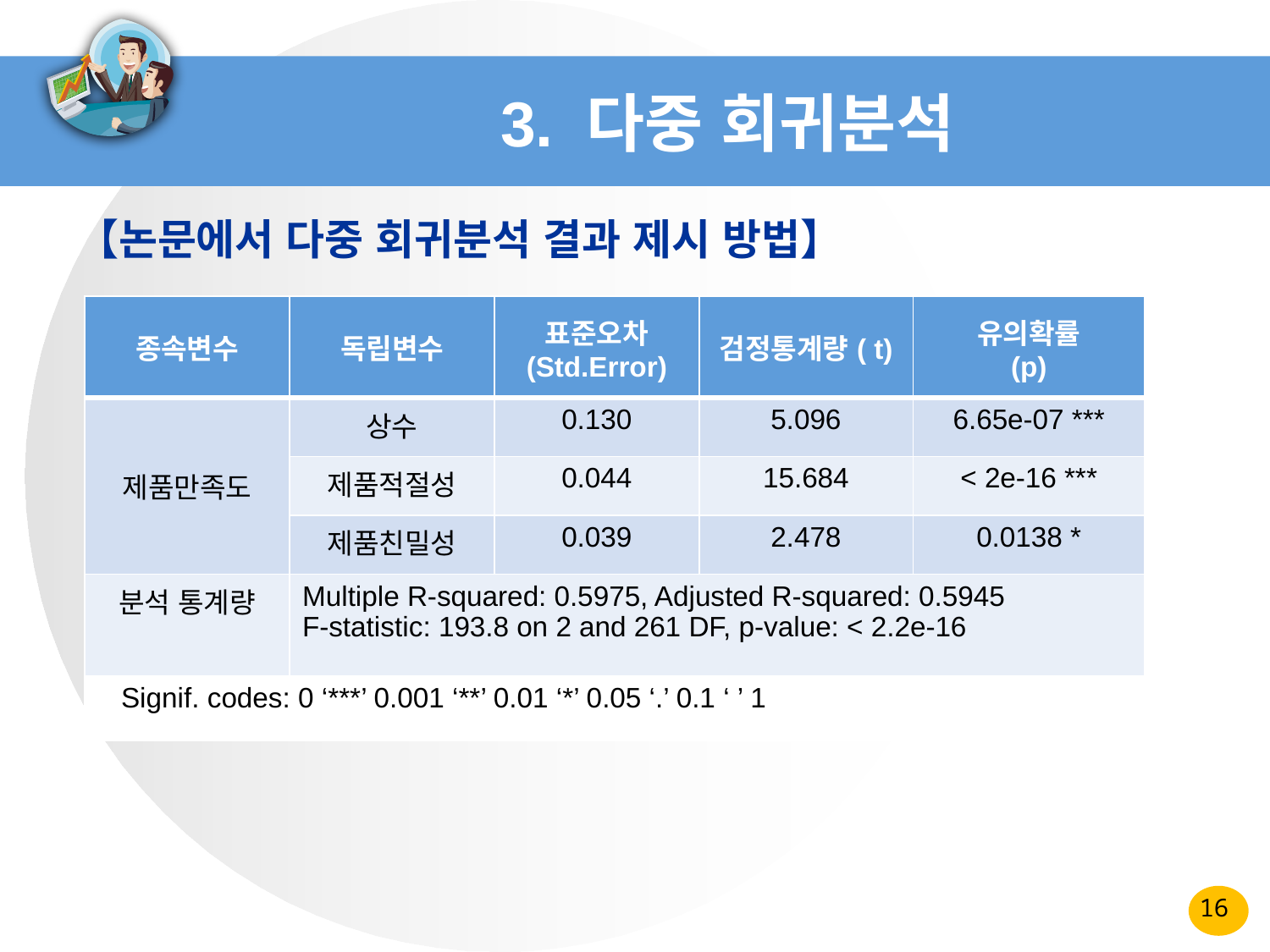

# 3. 다중 회귀분석
【논문에서 다중 회귀분석 결과 제시 방법】
| 종속변수 | 독립변수 | 표준오차 (Std.Error) | 검정통계량( t) | 유의확률 (p) |
| --- | --- | --- | --- | --- |
| 제품만족도 | 상수 | 0.130 | 5.096 | 6.65e-07 \*\*\* |
|  | 제품적절성 | 0.044 | 15.684 | < 2e-16 \*\*\* |
|  | 제품친밀성 | 0.039 | 2.478 | 0.0138 \* |
| 분석 통계량 | Multiple R-squared: 0.5975, Adjusted R-squared: 0.5945 F-statistic: 193.8 on 2 and 261 DF, p-value: < 2.2e-16 |  |  |  |
| Signif. codes: 0 ‘\*\*\*’ 0.001 ‘\*\*’ 0.01 ‘\*’ 0.05 ‘.’ 0.1 ‘ ’ 1 |  |  |  |  |
16